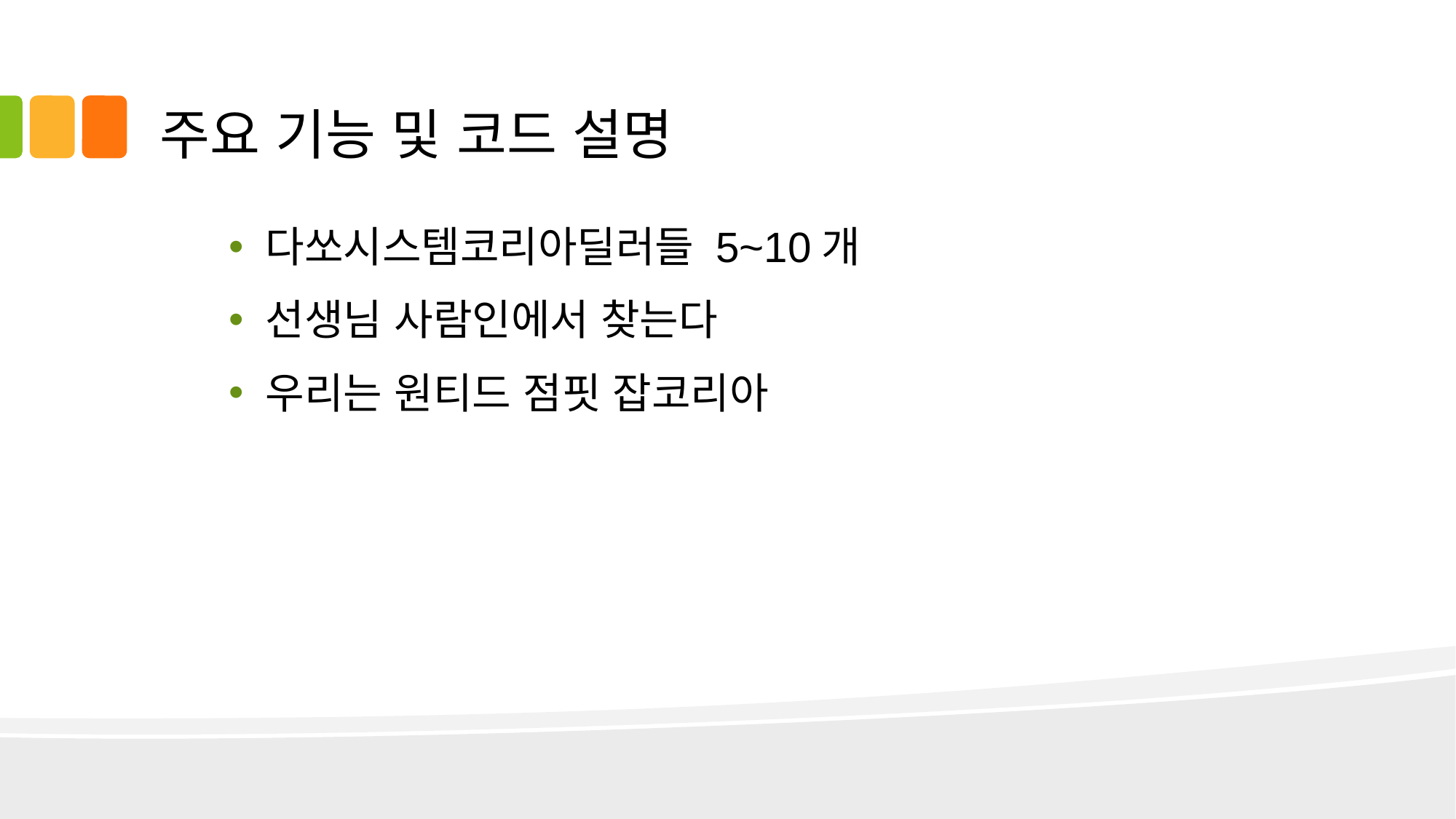

# 주요 기능 및 코드 설명
다쏘시스템코리아딜러들 5~10개
선생님 사람인에서 찾는다
우리는 원티드 점핏 잡코리아